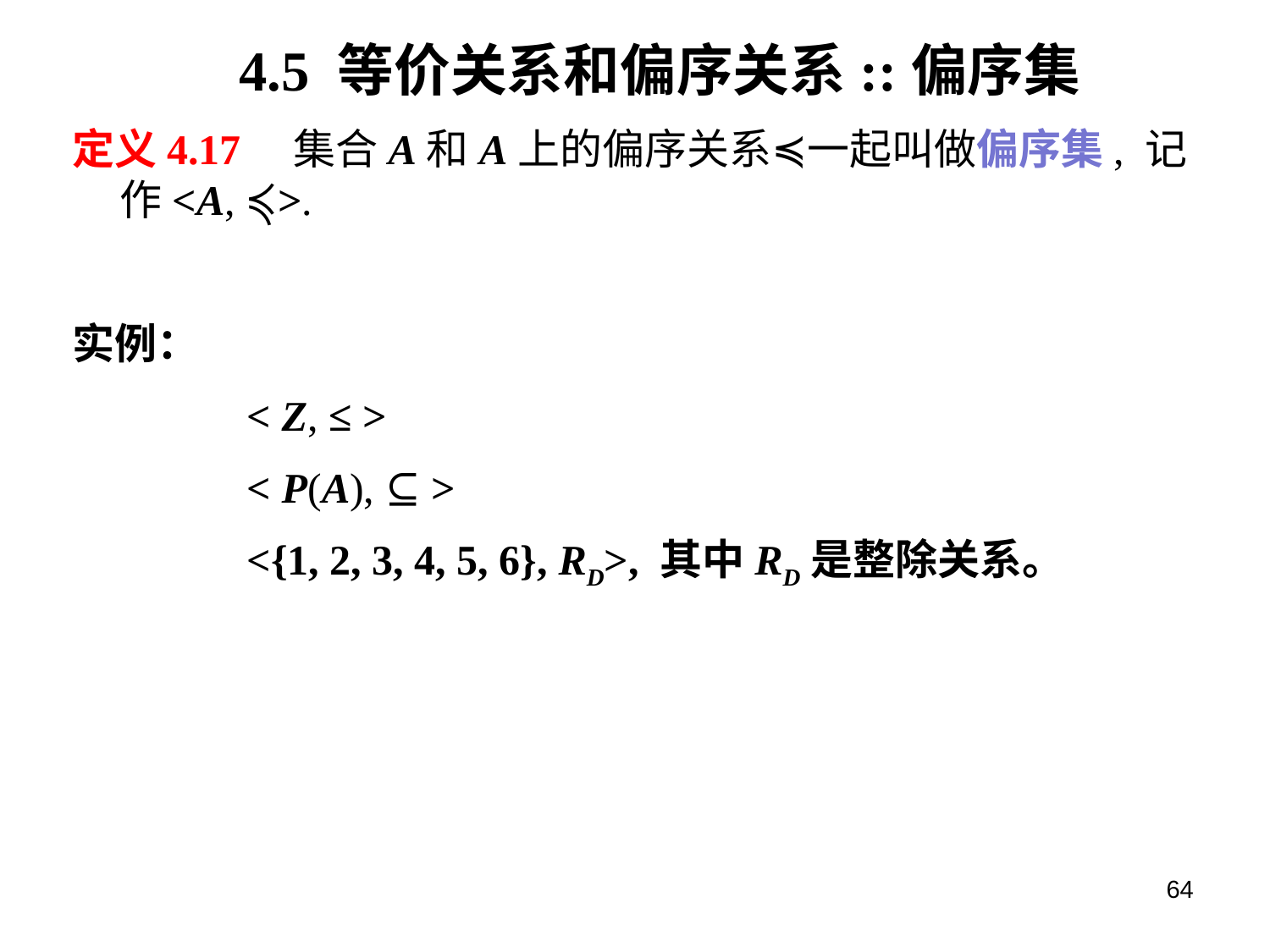

# 4.5 等价关系和偏序关系::偏序集
定义4.17    集合A和A上的偏序关系≼一起叫做偏序集, 记作<A, ≼>.

实例：
		< Z, ≤ >
		< P(A), ⊆ >
		<{1, 2, 3, 4, 5, 6}, RD>, 其中RD是整除关系。
64